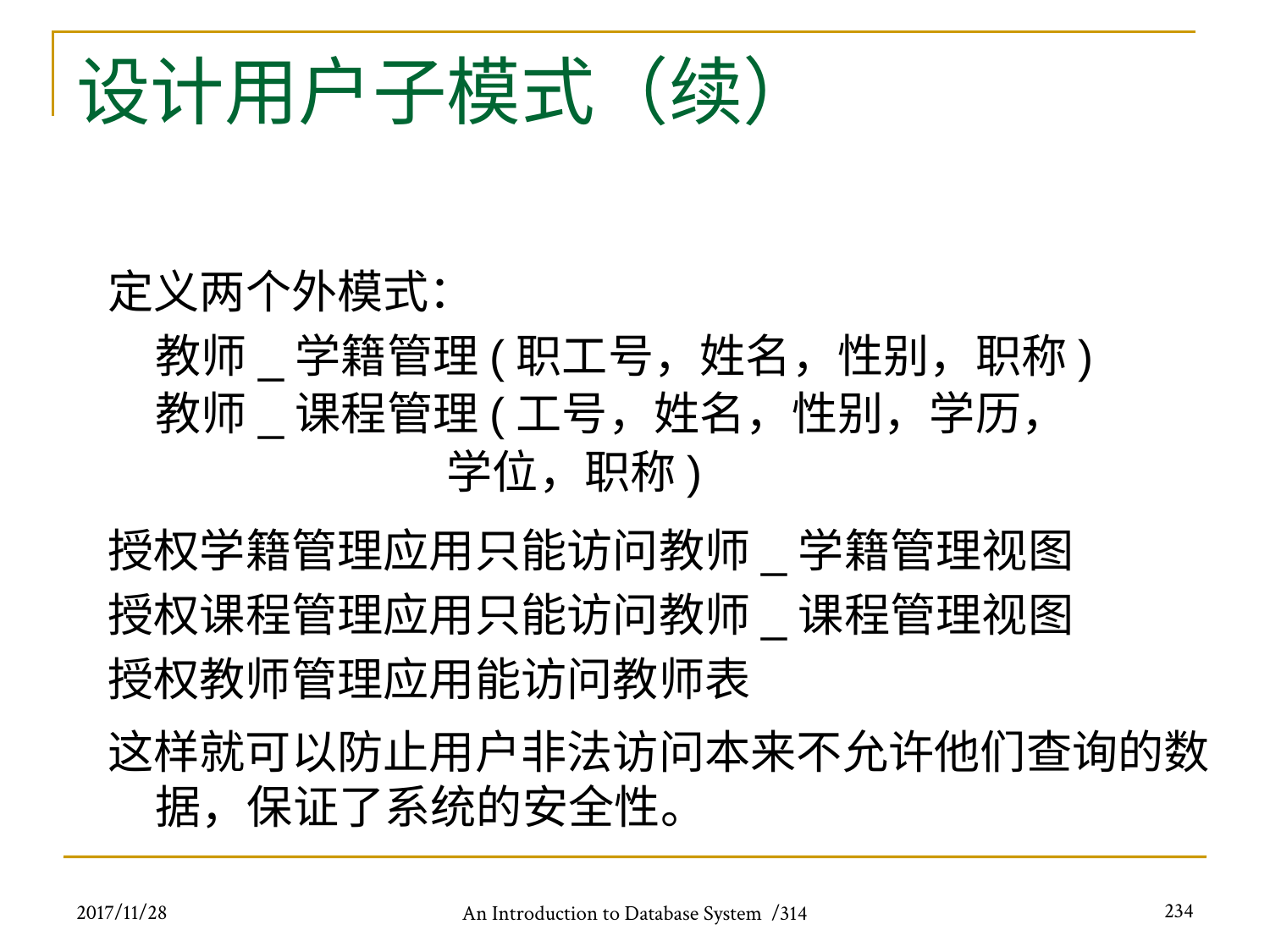

# 设计用户子模式（续）
定义两个外模式：
教师_学籍管理(职工号，姓名，性别，职称)
教师_课程管理(工号，姓名，性别，学历，
                           学位，职称)
授权学籍管理应用只能访问教师_学籍管理视图
授权课程管理应用只能访问教师_课程管理视图
授权教师管理应用能访问教师表
这样就可以防止用户非法访问本来不允许他们查询的数据，保证了系统的安全性。
2017/11/28
234
An Introduction to Database System  /314